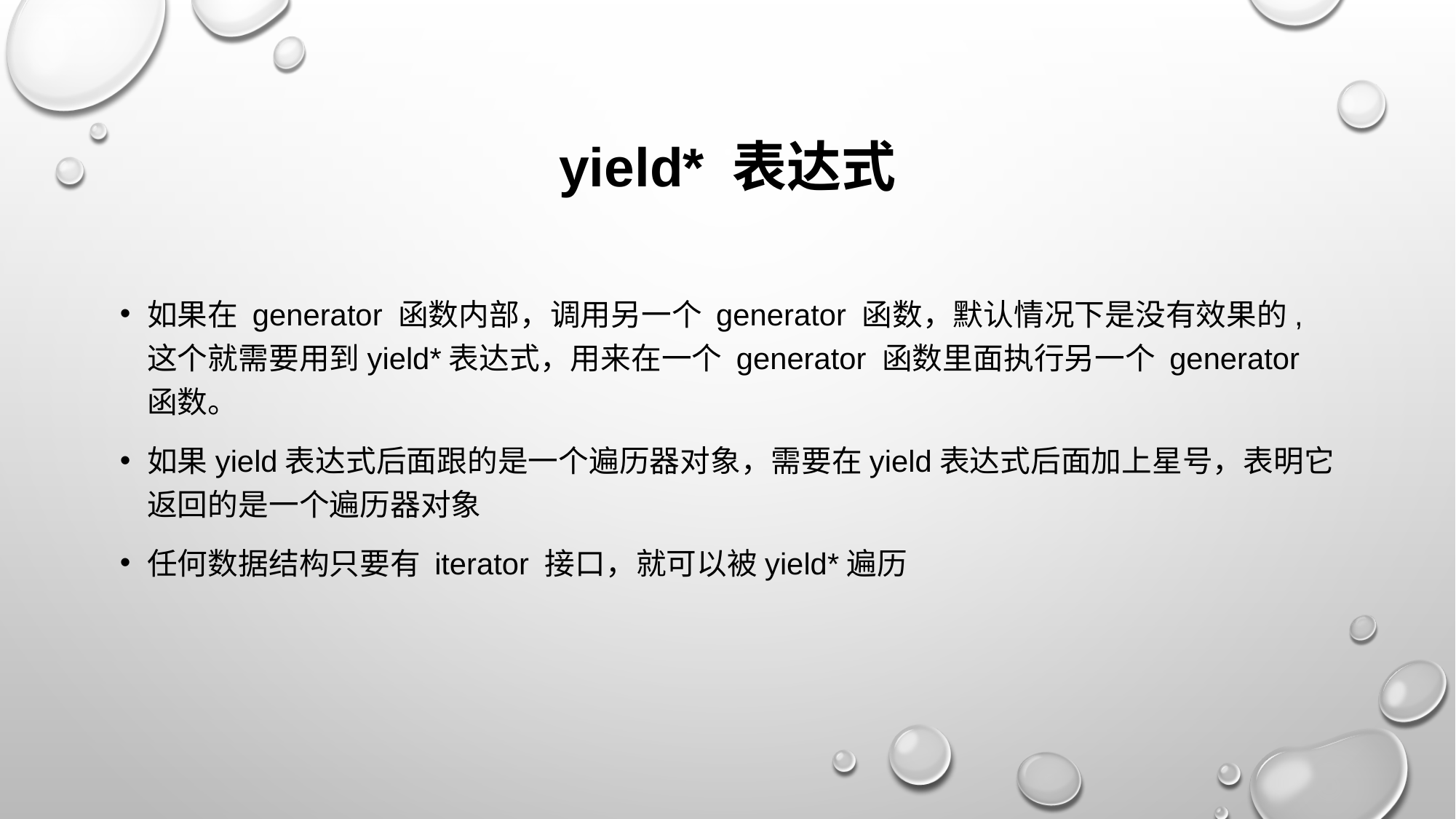

# yield* 表达式
如果在 generator 函数内部，调用另一个 generator 函数，默认情况下是没有效果的,这个就需要用到yield*表达式，用来在一个 generator 函数里面执行另一个 generator 函数。
如果yield表达式后面跟的是一个遍历器对象，需要在yield表达式后面加上星号，表明它返回的是一个遍历器对象
任何数据结构只要有 iterator 接口，就可以被yield*遍历